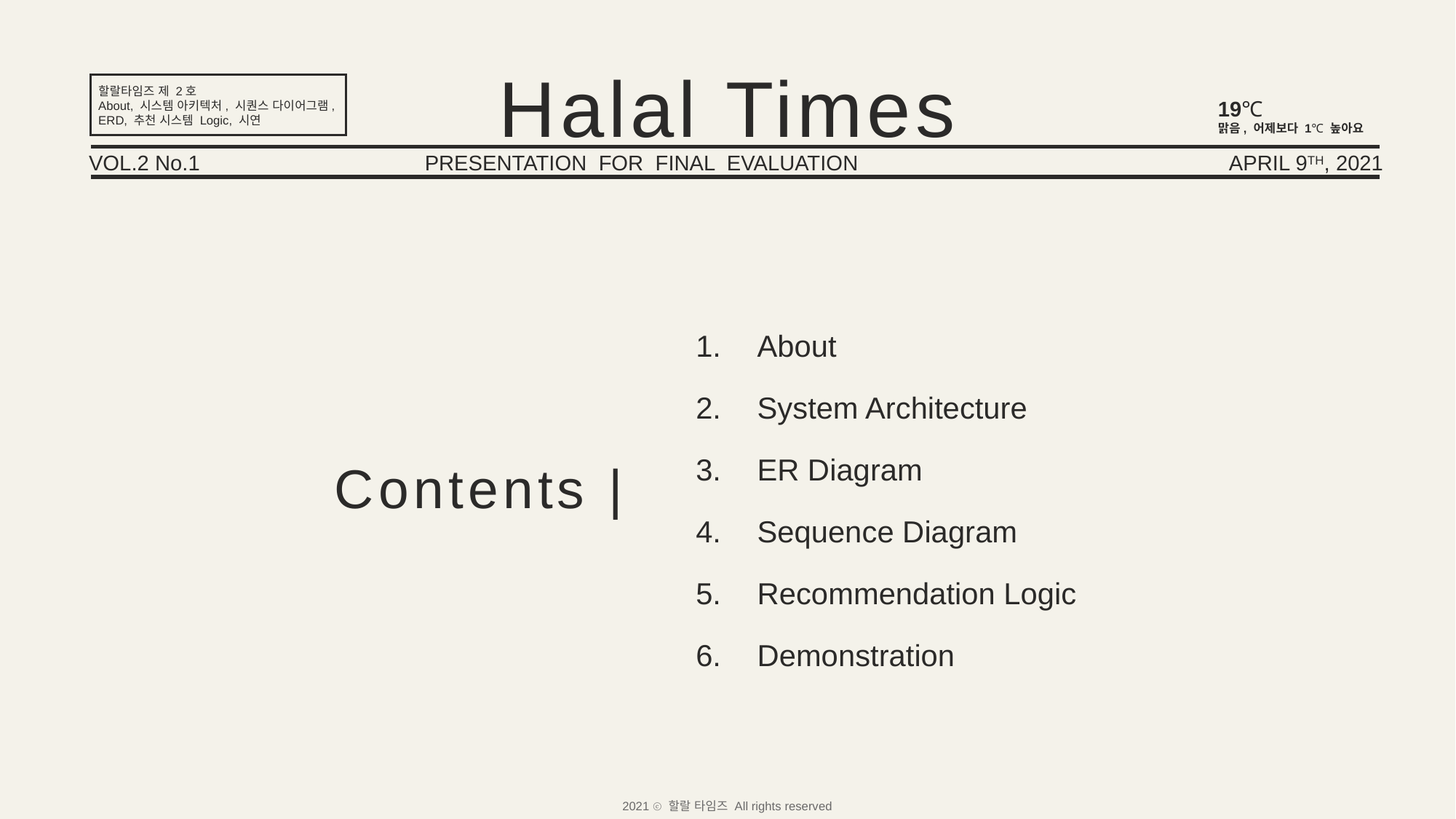

Halal Times

할랄타임즈 제 2호
About, 시스템 아키텍처, 시퀀스 다이어그램,
ERD, 추천 시스템 Logic, 시연
19℃
맑음, 어제보다 1℃ 높아요
VOL.2 No.1
PRESENTATION  FOR  FINAL  EVALUATION
APRIL 9TH, 2021
About
System Architecture
ER Diagram
Sequence Diagram
Recommendation Logic
Demonstration
Contents |
2021 ⓒ 할랄 타임즈 All rights reserved